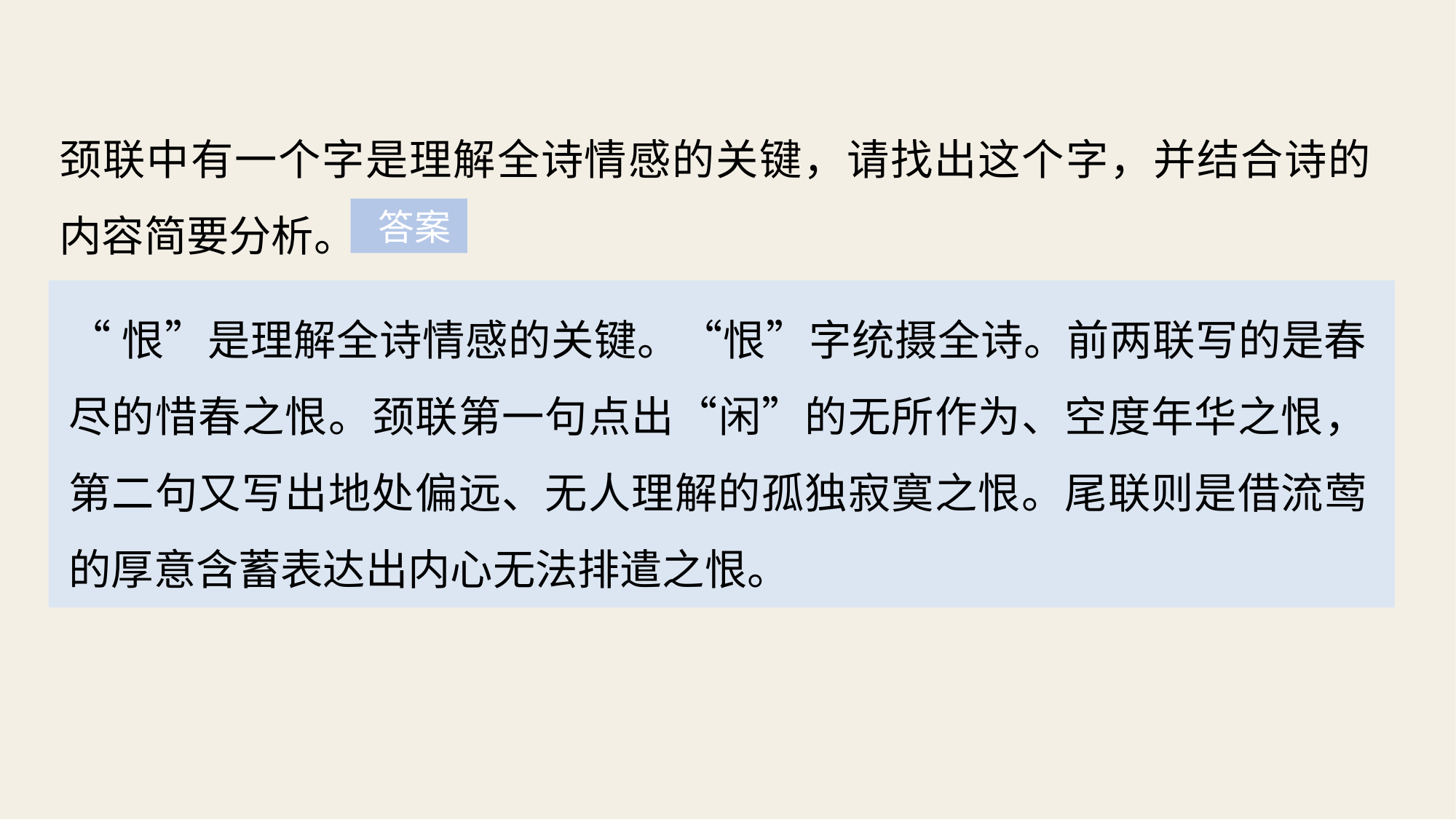

颈联中有一个字是理解全诗情感的关键，请找出这个字，并结合诗的内容简要分析。
 答案

“恨”是理解全诗情感的关键。“恨”字统摄全诗。前两联写的是春尽的惜春之恨。颈联第一句点出“闲”的无所作为、空度年华之恨，第二句又写出地处偏远、无人理解的孤独寂寞之恨。尾联则是借流莺的厚意含蓄表达出内心无法排遣之恨。